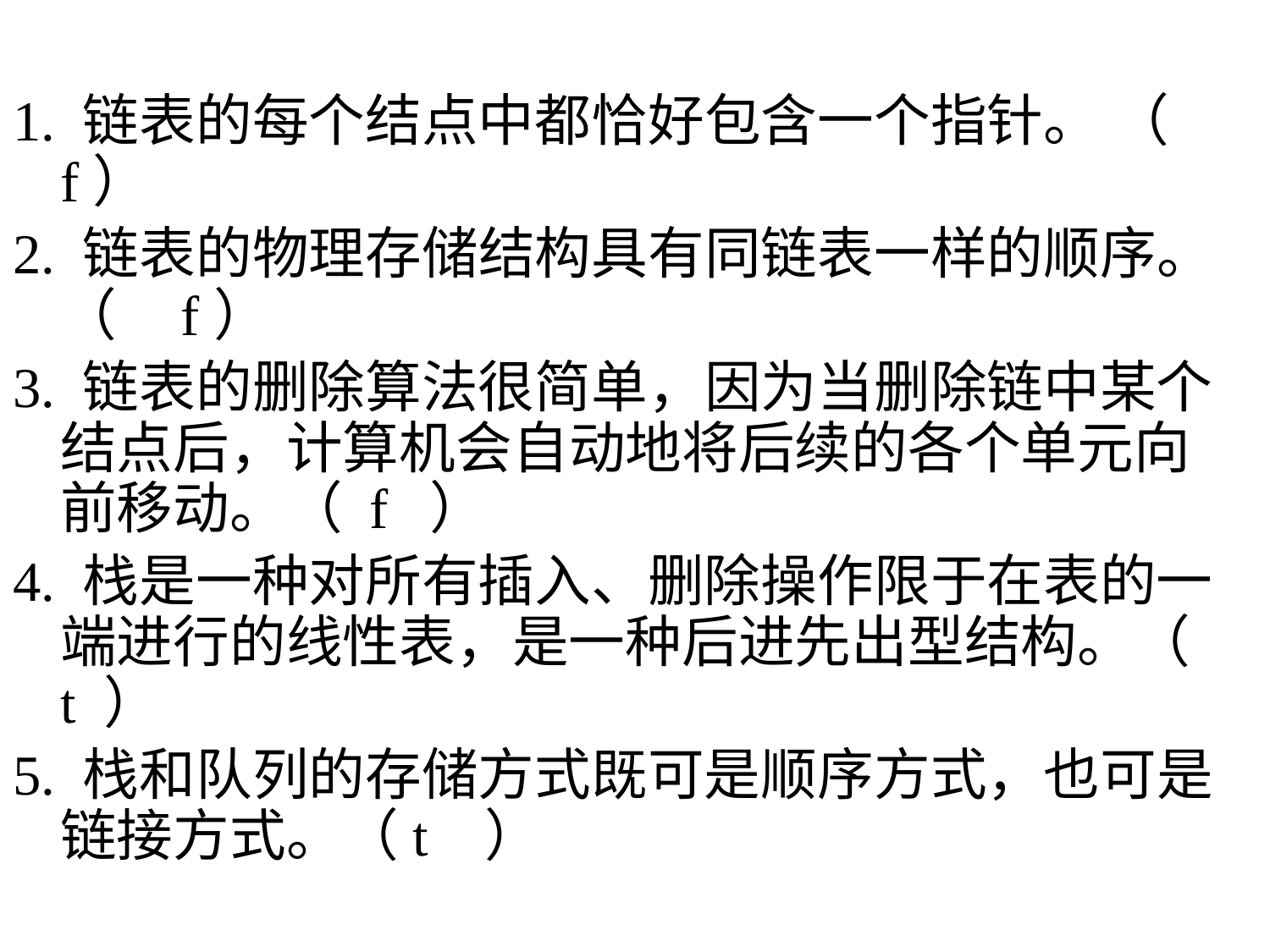

1. 链表的每个结点中都恰好包含一个指针。 （    f）
2. 链表的物理存储结构具有同链表一样的顺序。（    f）
3. 链表的删除算法很简单，因为当删除链中某个结点后，计算机会自动地将后续的各个单元向前移动。（ f  ）
4. 栈是一种对所有插入、删除操作限于在表的一端进行的线性表，是一种后进先出型结构。（  t ）
5. 栈和队列的存储方式既可是顺序方式，也可是链接方式。（t   ）